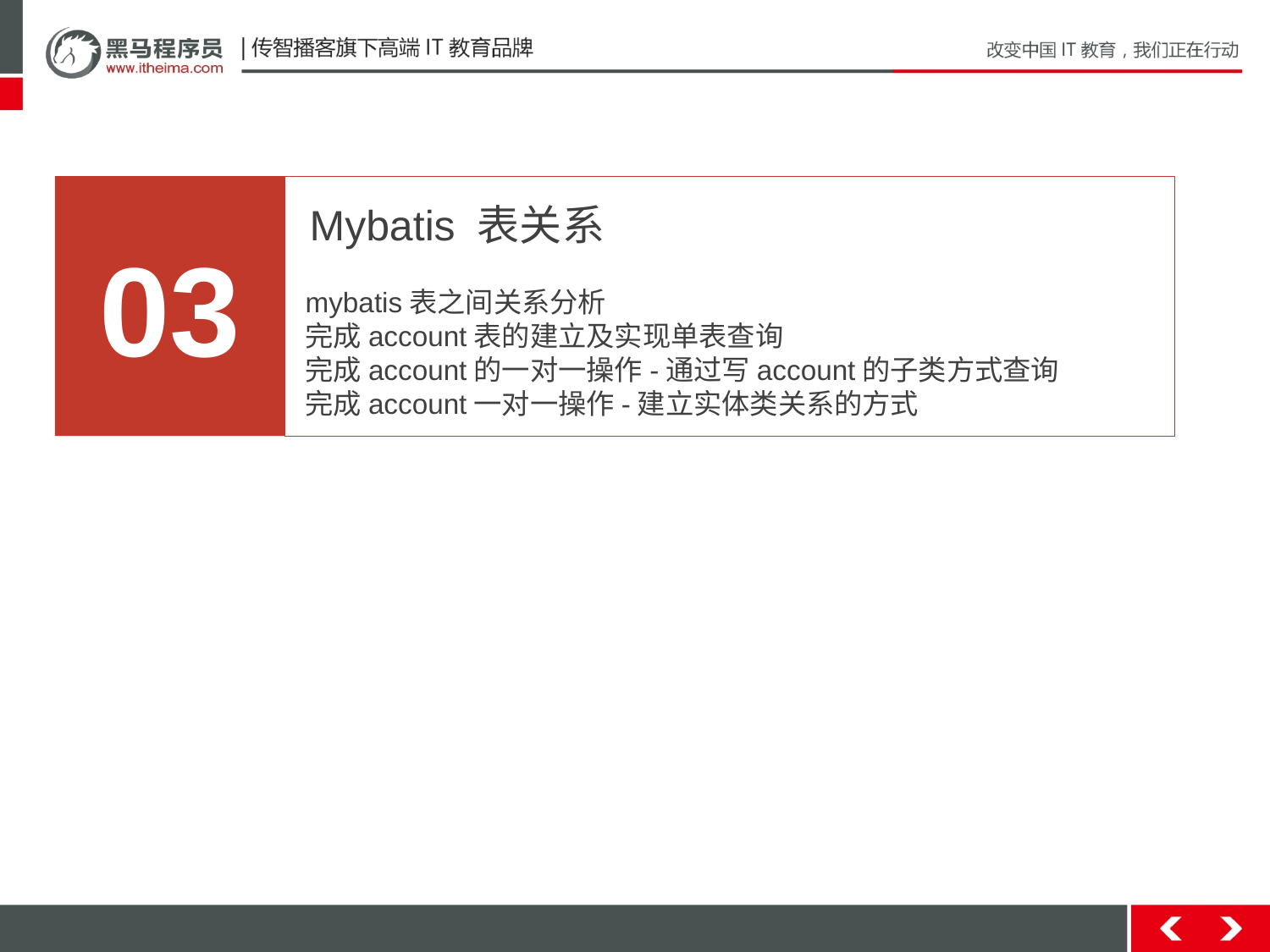

03

Mybatis 表关系
mybatis表之间关系分析
完成account表的建立及实现单表查询
完成account的一对一操作-通过写account的子类方式查询
完成account一对一操作-建立实体类关系的方式